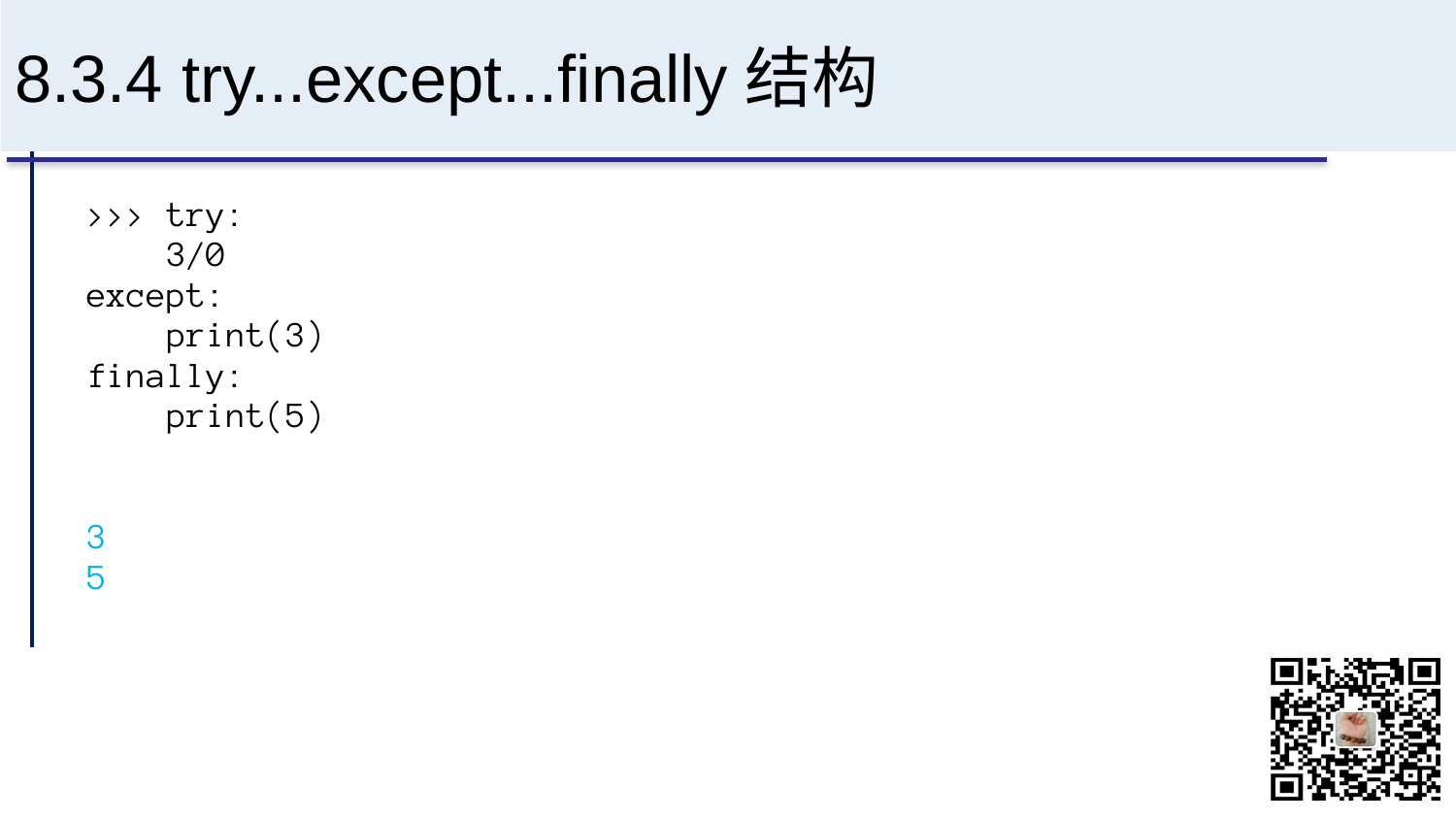

# 8.3.4 try...except...finally结构
>>> try:
	    3/0
except:
	    print(3)
finally:
	    print(5)

3
5